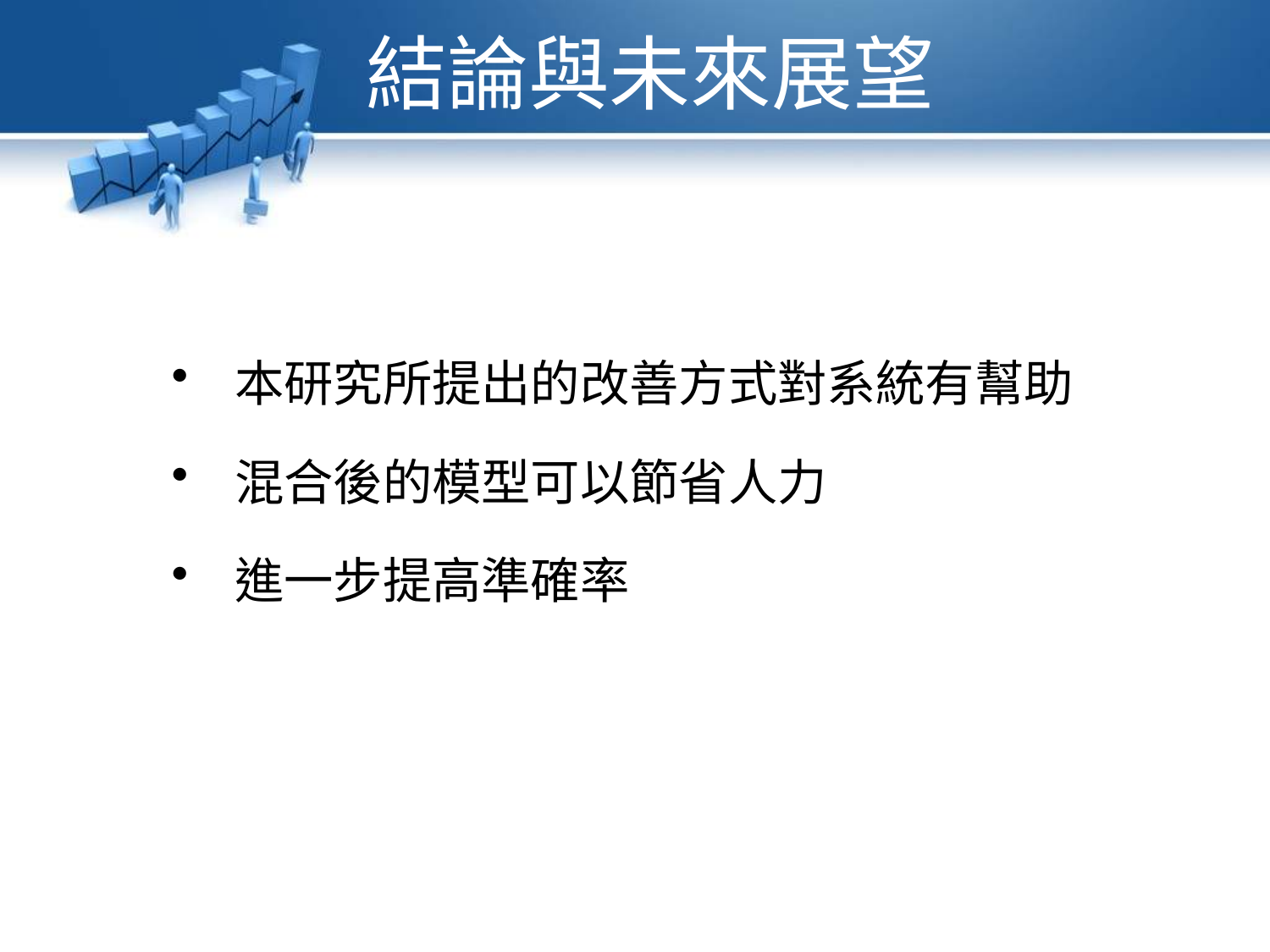

結論與未來展望
本研究所提出的改善方式對系統有幫助
混合後的模型可以節省人力
進一步提高準確率